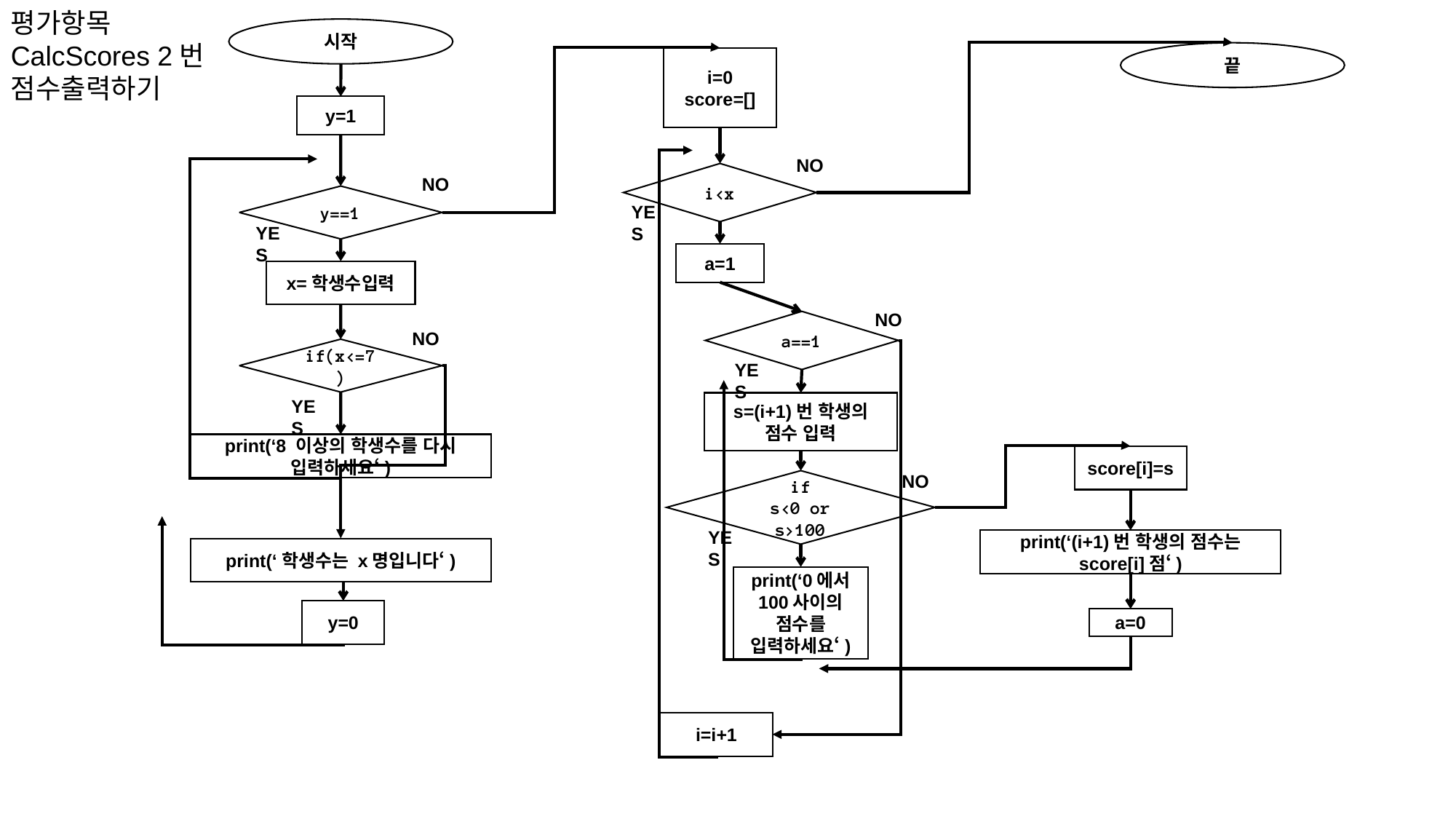

평가항목
CalcScores 2번
점수출력하기
시작
끝
i=0
score=[]
y=1
NO
i<x
NO
y==1
YES
YES
a=1
x=학생수입력
NO
a==1
NO
if(x<=7)
YES
YES
s=(i+1)번 학생의 점수 입력
print(‘8 이상의 학생수를 다시 입력하세요‘)
score[i]=s
NO
if
s<0 or s>100
YES
print(‘(i+1)번 학생의 점수는 score[i]점‘)
print(‘학생수는 x명입니다‘)
print(‘0에서 100사이의 점수를 입력하세요‘)
y=0
a=0
i=i+1